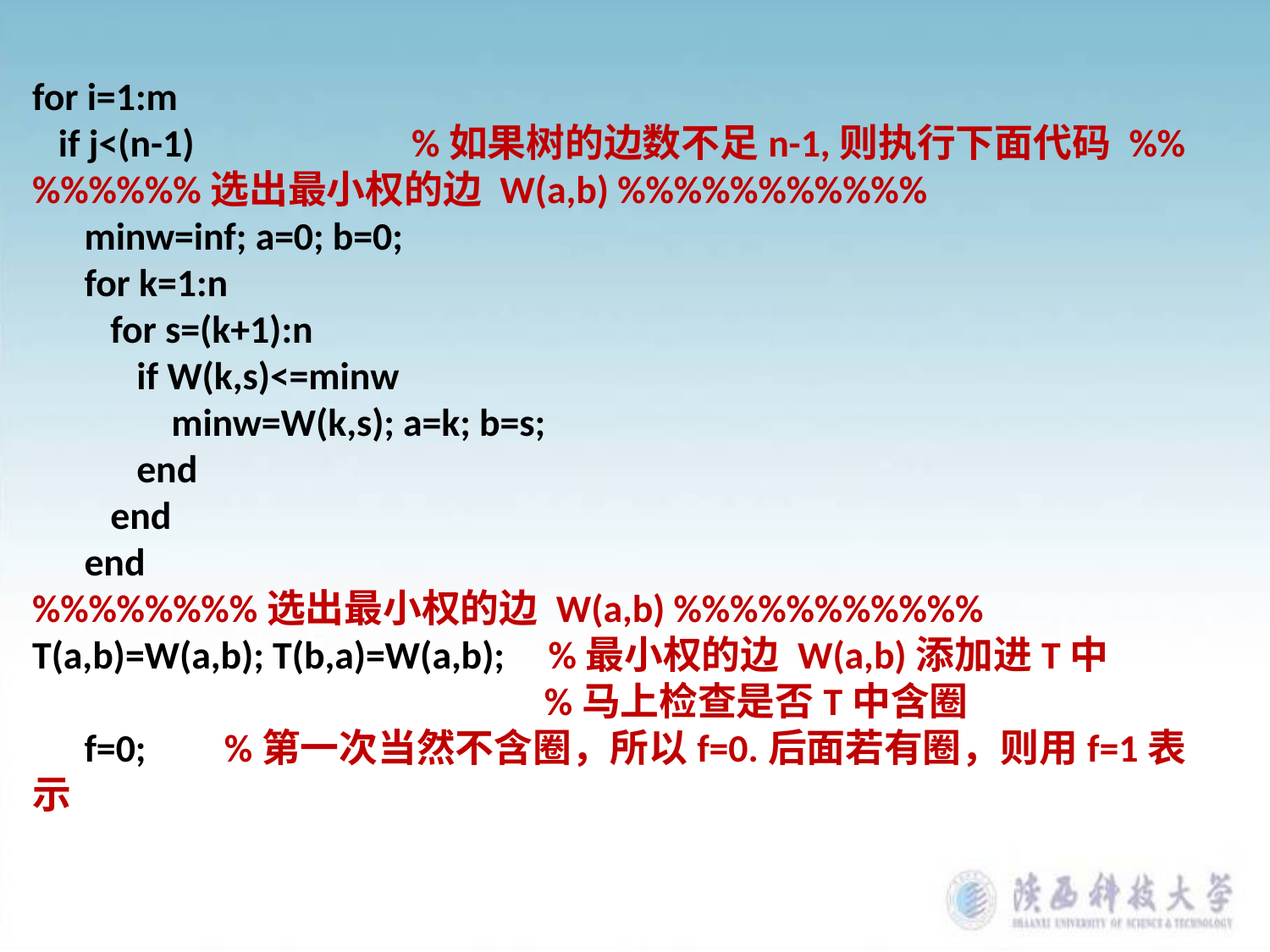

for i=1:m
   if j<(n-1)                         %如果树的边数不足n-1,则执行下面代码 %%%%%%%%选出最小权的边 W(a,b) %%%%%%%%%%%
      minw=inf; a=0; b=0;
      for k=1:n
         for s=(k+1):n
            if W(k,s)<=minw
                minw=W(k,s); a=k; b=s;
            end
         end
      end
%%%%%%%%选出最小权的边 W(a,b) %%%%%%%%%%%
T(a,b)=W(a,b); T(b,a)=W(a,b);     %最小权的边 W(a,b)添加进T中
                                                           %马上检查是否T中含圈
      f=0;         %第一次当然不含圈，所以f=0.后面若有圈，则用f=1表示